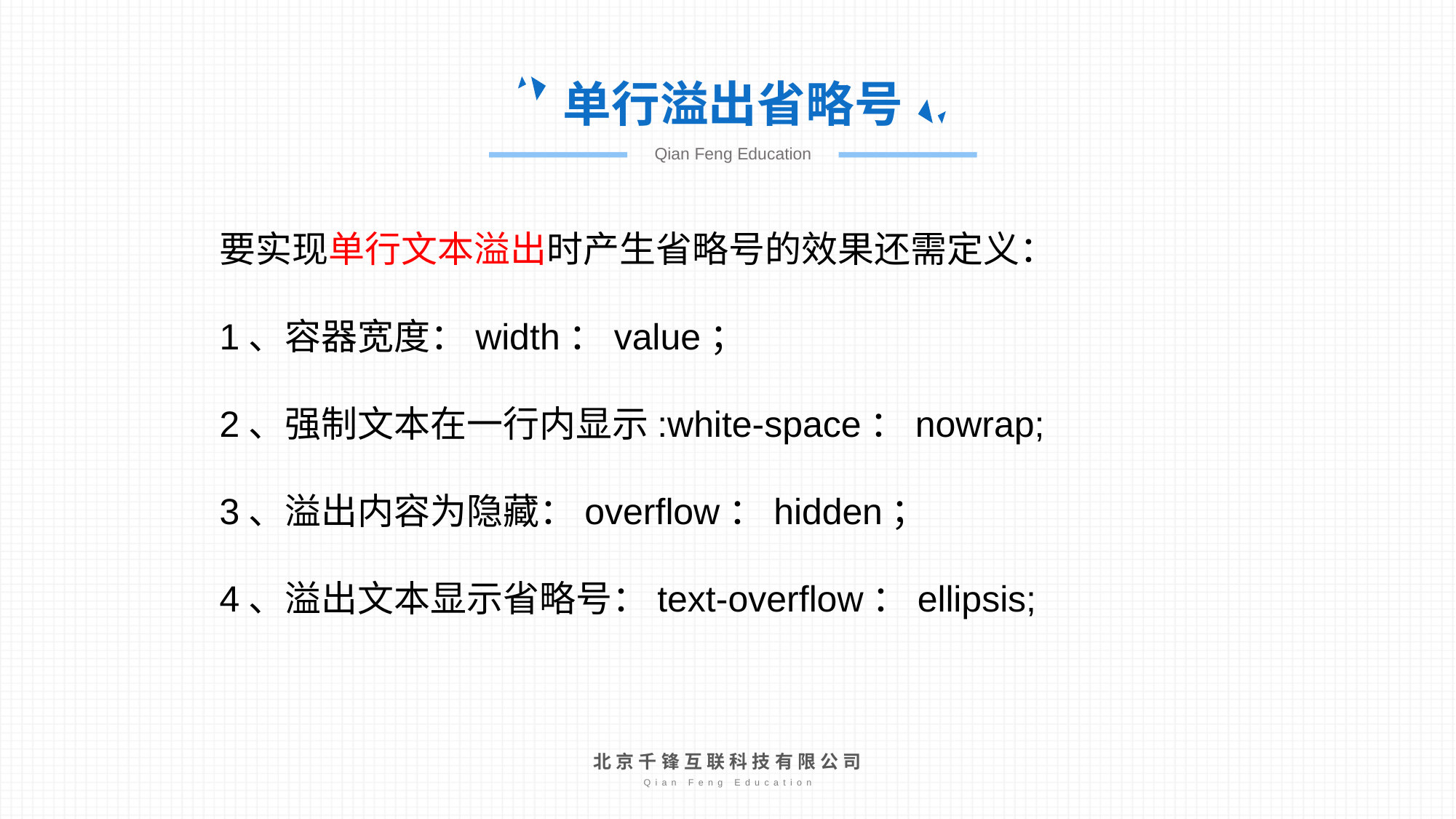

单行溢出省略号

Qian Feng Education

要实现单行文本溢出时产生省略号的效果还需定义：
1、容器宽度：width：value；
2、强制文本在一行内显示:white-space：nowrap;
3、溢出内容为隐藏：overflow：hidden；
4、溢出文本显示省略号：text-overflow：ellipsis;
北京千锋互联科技有限公司
Qian Feng Education